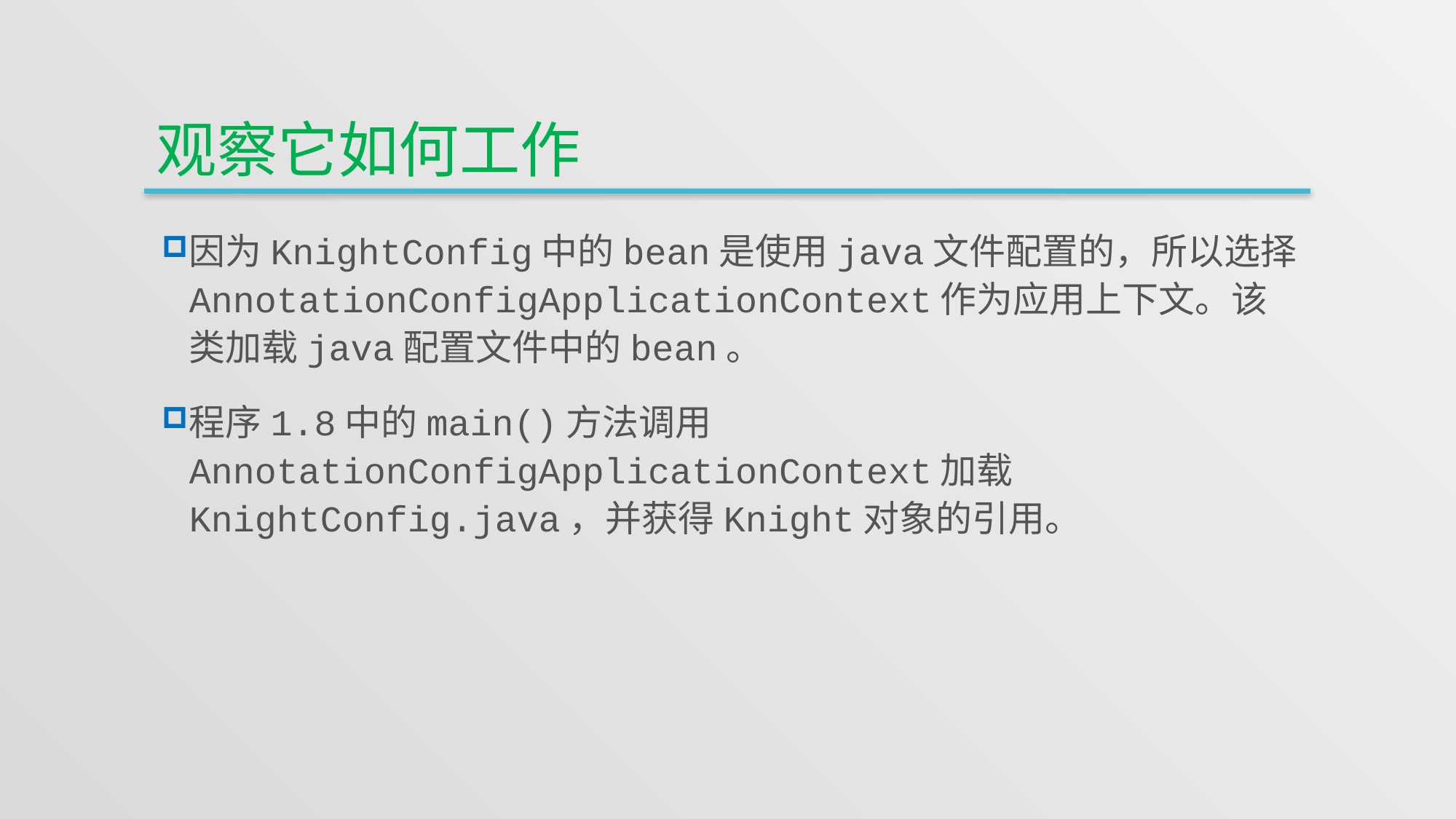

# 观察它如何工作
因为KnightConfig中的bean是使用java文件配置的，所以选择AnnotationConfigApplicationContext作为应用上下文。该类加载java配置文件中的bean。
程序1.8中的main()方法调用AnnotationConfigApplicationContext加载KnightConfig.java，并获得Knight对象的引用。